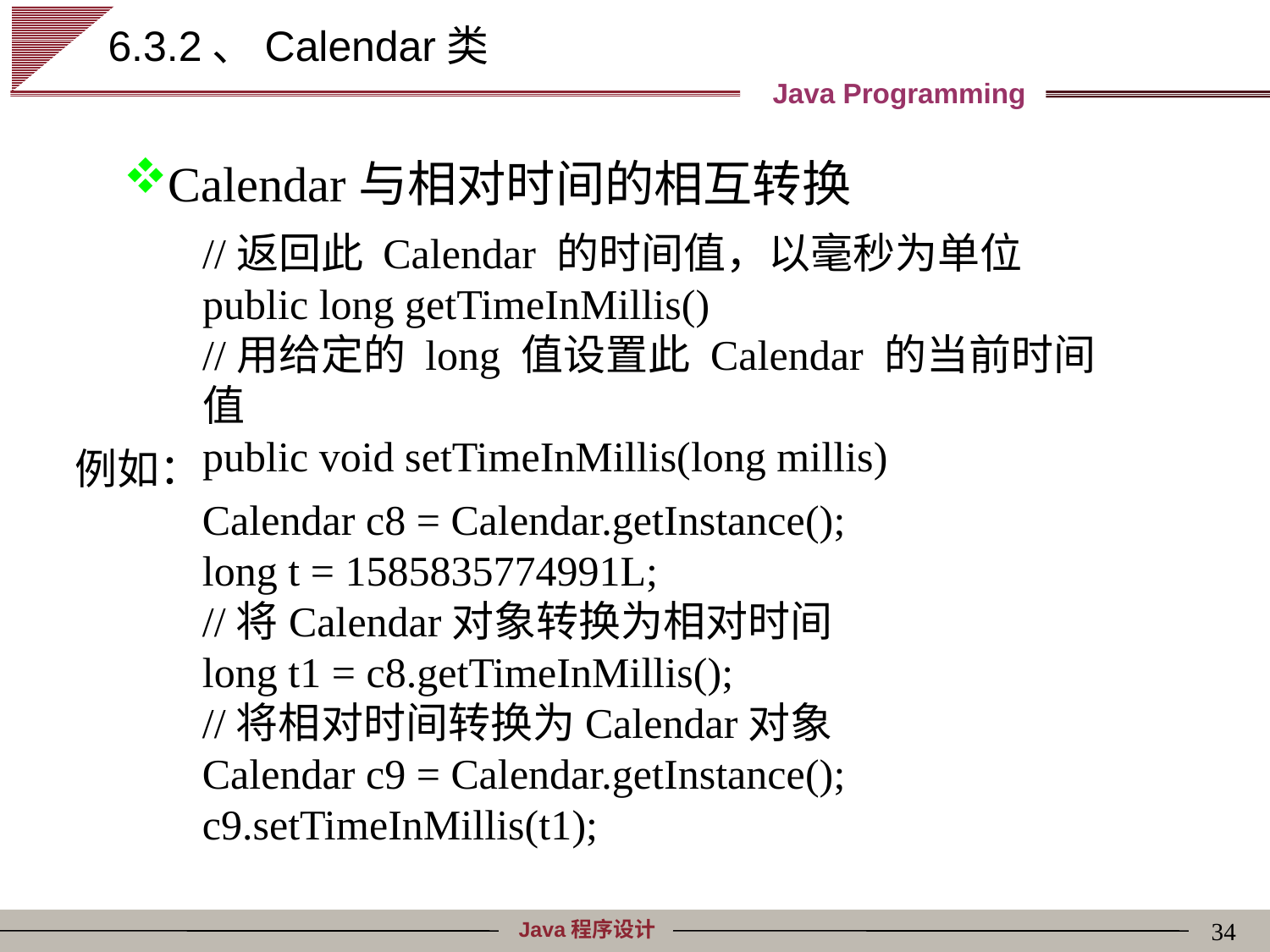

# 6.3.2、Calendar类
Calendar与相对时间的相互转换
//返回此 Calendar 的时间值，以毫秒为单位
public long getTimeInMillis()
//用给定的 long 值设置此 Calendar 的当前时间值
public void setTimeInMillis(long millis)
例如：
	Calendar c8 = Calendar.getInstance();
	long t = 1585835774991L;
	//将Calendar对象转换为相对时间
	long t1 = c8.getTimeInMillis();
	//将相对时间转换为Calendar对象
	Calendar c9 = Calendar.getInstance();
	c9.setTimeInMillis(t1);